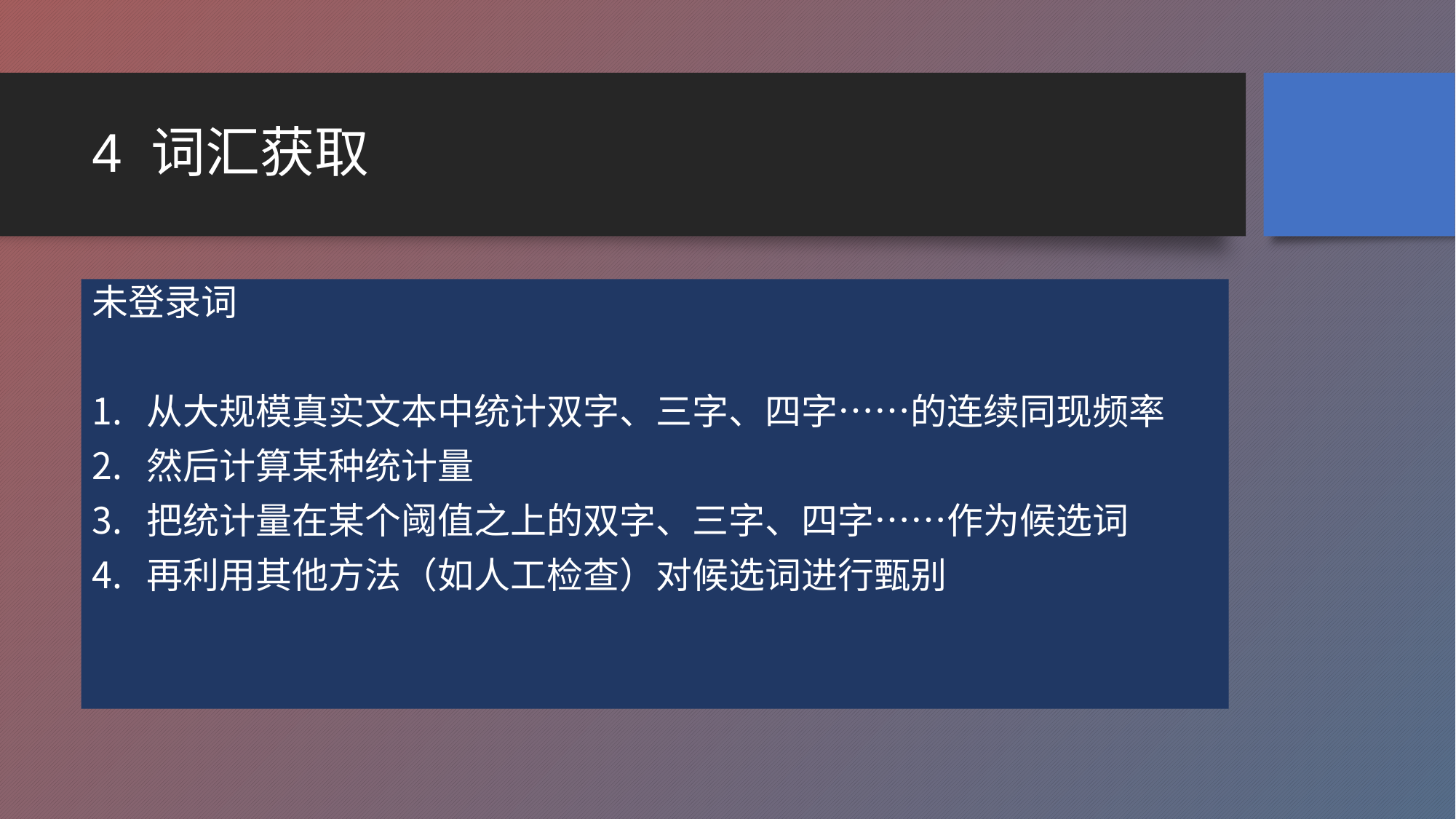

# 4 词汇获取
未登录词

从大规模真实文本中统计双字、三字、四字……的连续同现频率
然后计算某种统计量
把统计量在某个阈值之上的双字、三字、四字……作为候选词
再利用其他方法（如人工检查）对候选词进行甄别